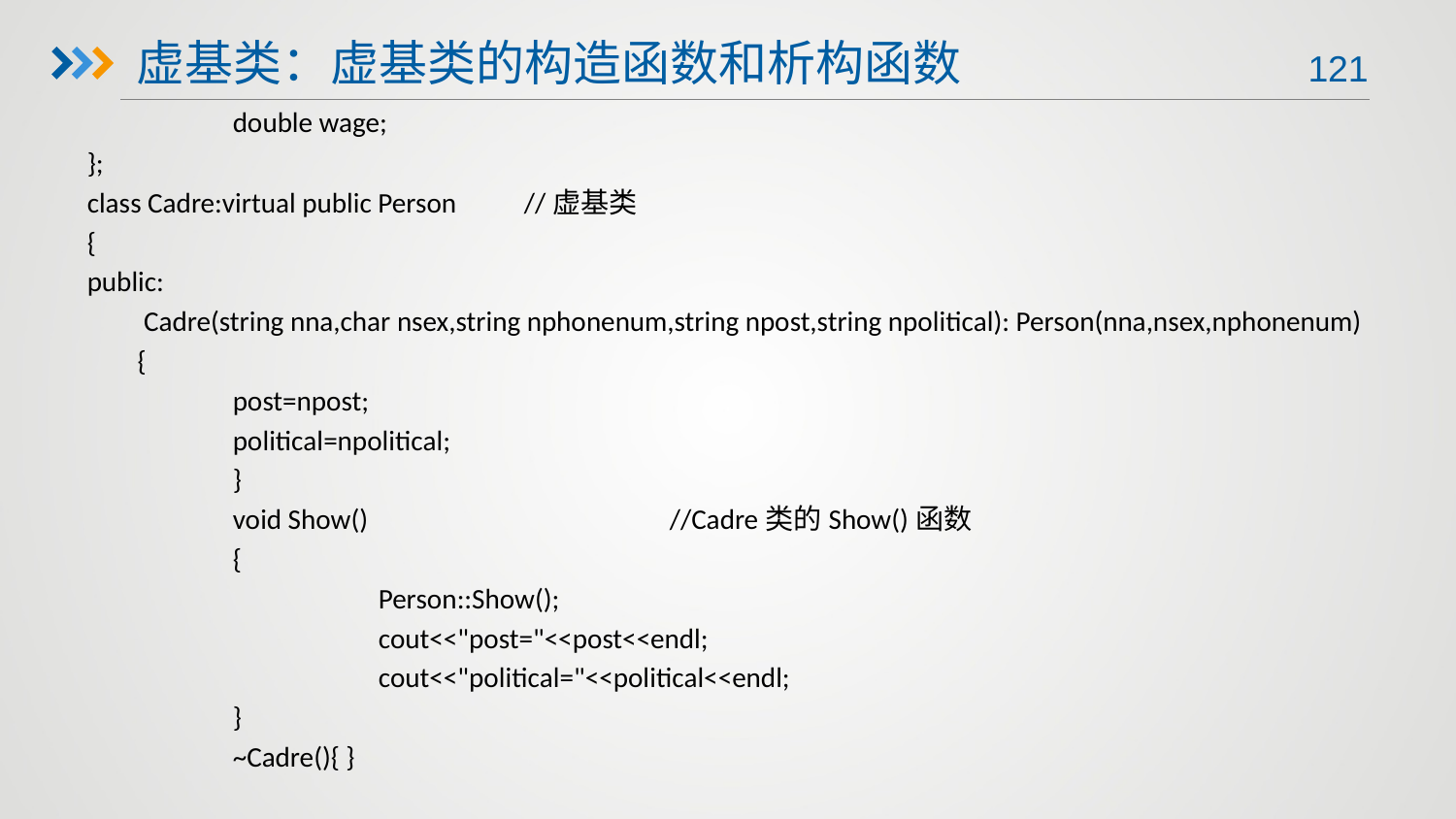

虚基类：虚基类的构造函数和析构函数
	double wage;
};
class Cadre:virtual public Person   	//虚基类
{
public:
         Cadre(string nna,char nsex,string nphonenum,string npost,string npolitical): Person(nna,nsex,nphonenum)
        {
	post=npost;
	political=npolitical;
	}
 	void Show()                     		//Cadre类的Show()函数
	{
		Person::Show();
		cout<<"post="<<post<<endl;
		cout<<"political="<<political<<endl;
	}
	~Cadre(){ }